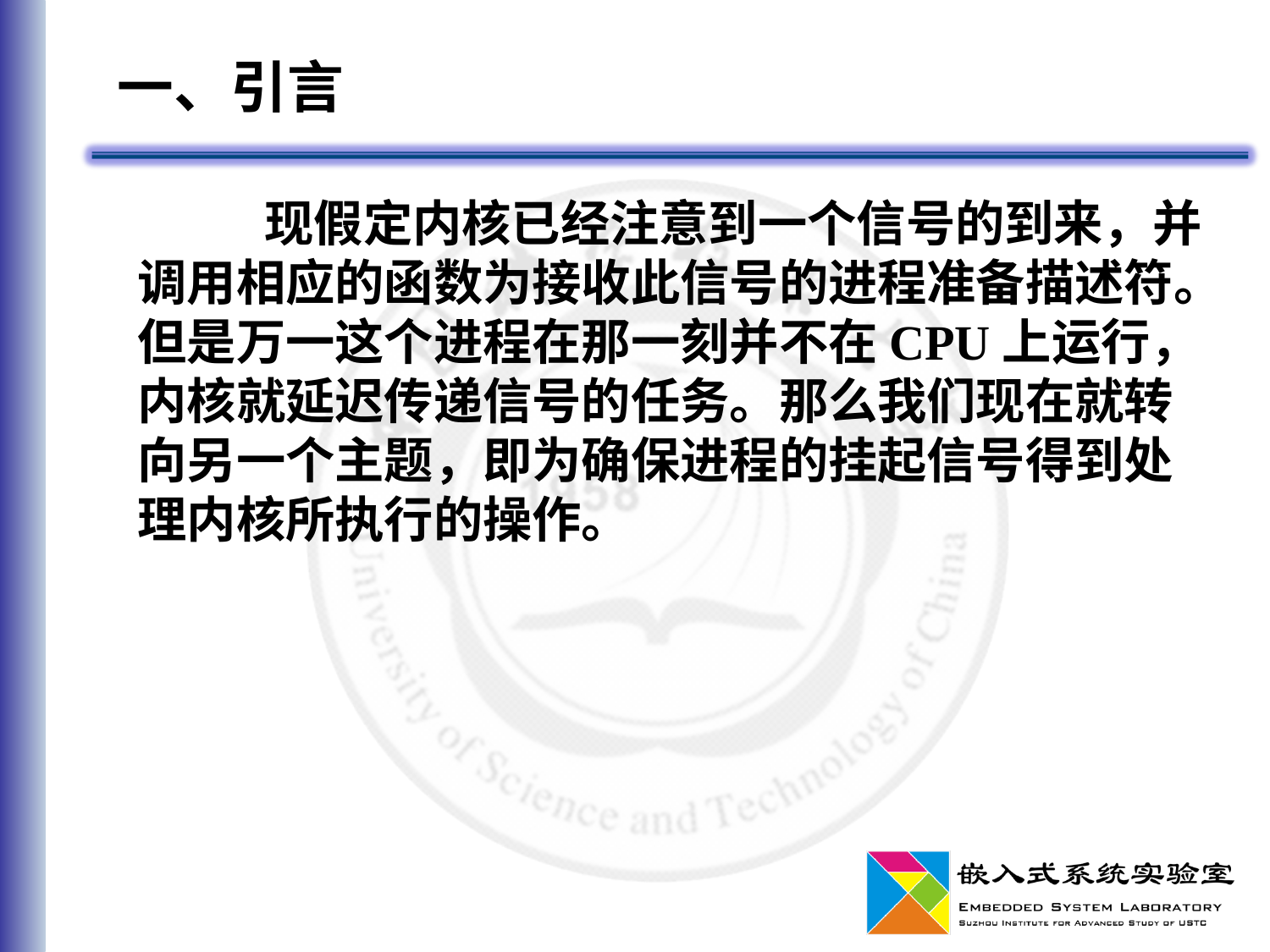

# 一、引言
	现假定内核已经注意到一个信号的到来，并调用相应的函数为接收此信号的进程准备描述符。但是万一这个进程在那一刻并不在CPU上运行，内核就延迟传递信号的任务。那么我们现在就转向另一个主题，即为确保进程的挂起信号得到处理内核所执行的操作。